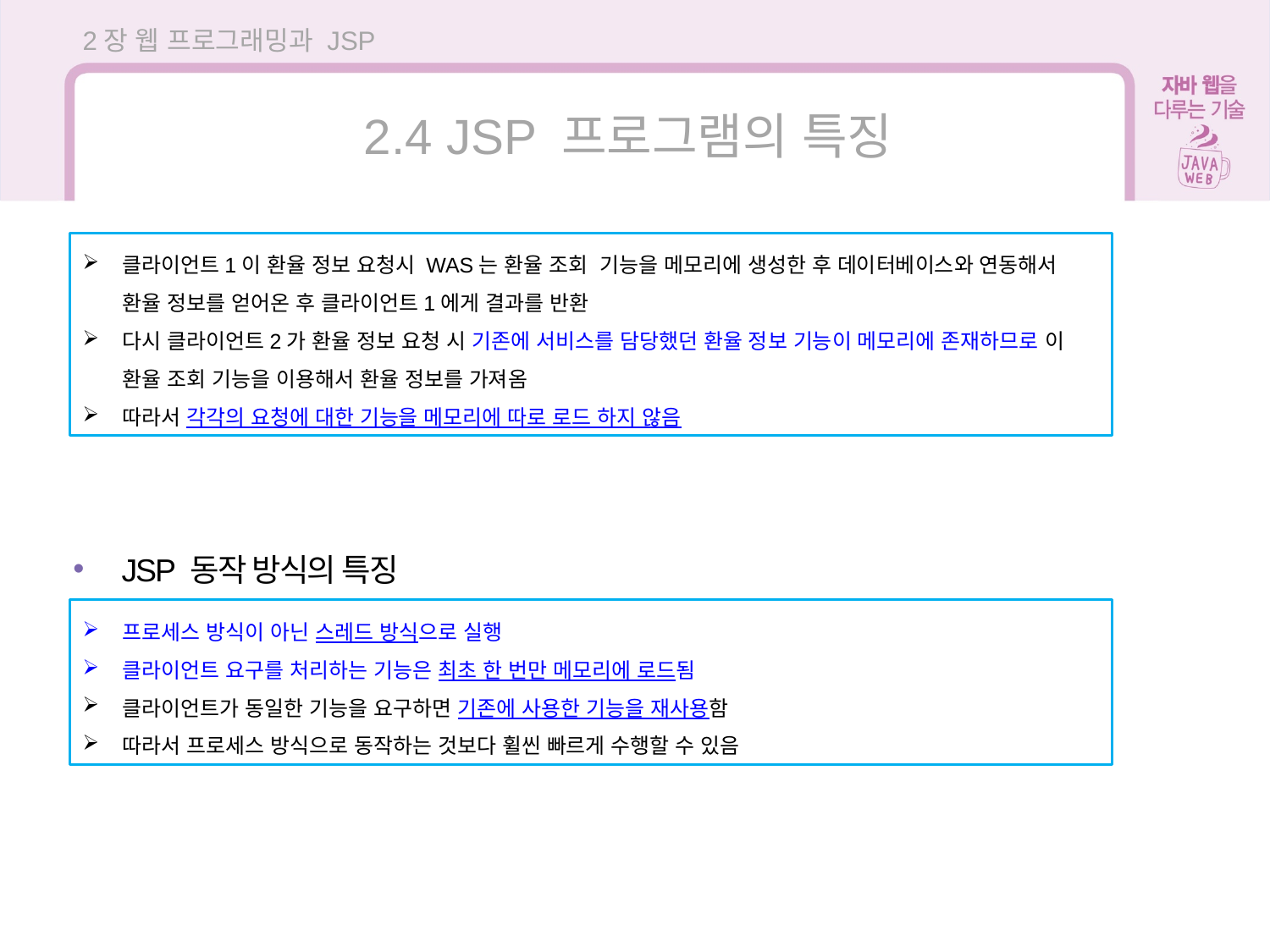

2장 웹 프로그래밍과 JSP
2.4 JSP 프로그램의 특징
클라이언트1이 환율 정보 요청시 WAS는 환율 조회  기능을 메모리에 생성한 후 데이터베이스와 연동해서 환율 정보를 얻어온 후 클라이언트1에게 결과를 반환
다시 클라이언트2가 환율 정보 요청 시 기존에 서비스를 담당했던 환율 정보 기능이 메모리에 존재하므로 이 환율 조회 기능을 이용해서 환율 정보를 가져옴
따라서 각각의 요청에 대한 기능을 메모리에 따로 로드 하지 않음
 JSP 동작 방식의 특징
프로세스 방식이 아닌 스레드 방식으로 실행
클라이언트 요구를 처리하는 기능은 최초 한 번만 메모리에 로드됨
클라이언트가 동일한 기능을 요구하면 기존에 사용한 기능을 재사용함
따라서 프로세스 방식으로 동작하는 것보다 휠씬 빠르게 수행할 수 있음